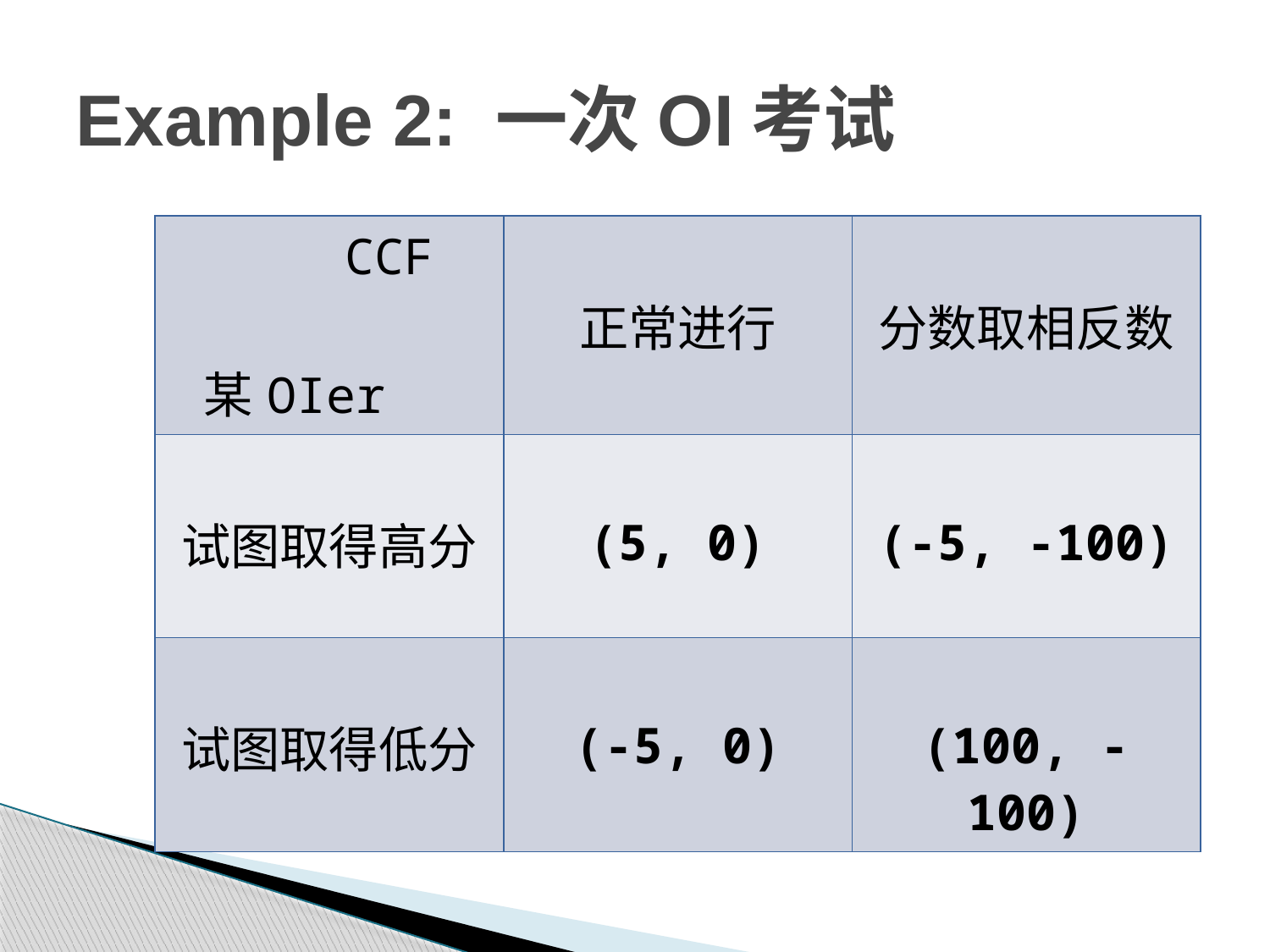

# Example 2: 一次OI考试
| CCF 某OIer | 正常进行 | 分数取相反数 |
| --- | --- | --- |
| 试图取得高分 | (5, 0) | (-5, -100) |
| 试图取得低分 | (-5, 0) | (100, -100) |